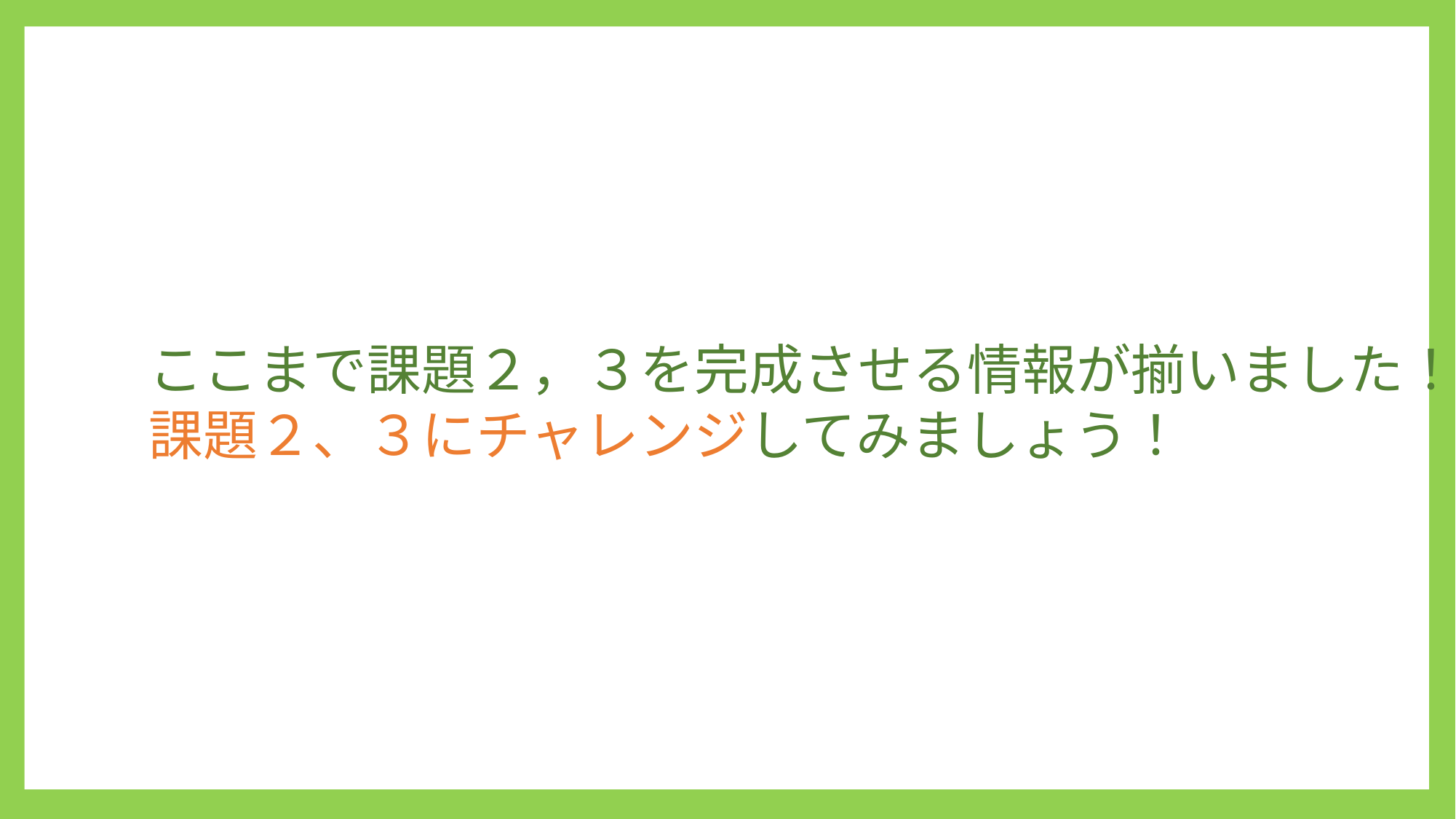

ここまで課題２，３を完成させる情報が揃いました！
課題２、３にチャレンジしてみましょう！